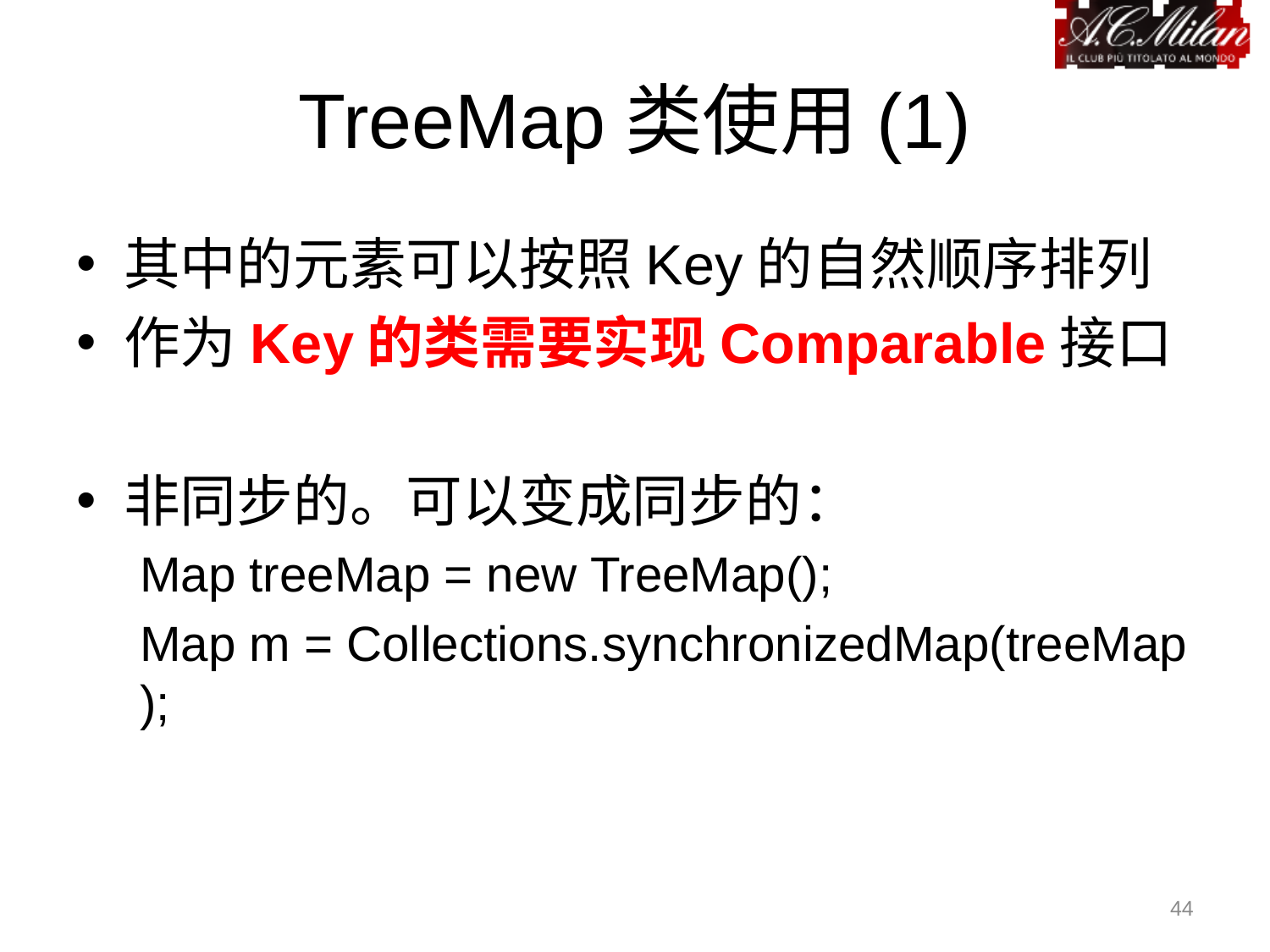

# TreeMap类使用(1)
其中的元素可以按照Key的自然顺序排列
作为Key的类需要实现Comparable接口

非同步的。可以变成同步的：
Map treeMap = new TreeMap();
Map m = Collections.synchronizedMap(treeMap );
44